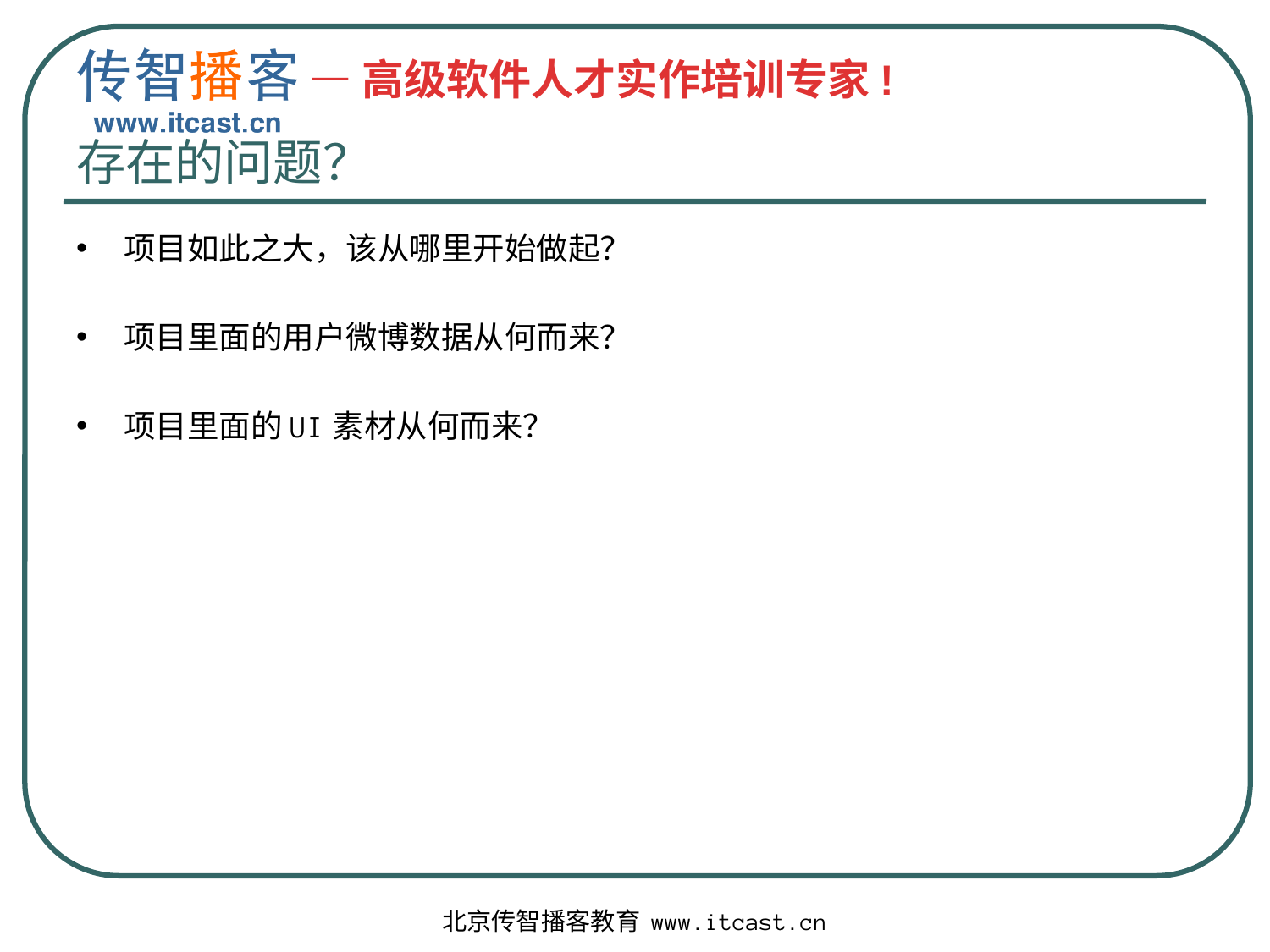

# 存在的问题？
项目如此之大，该从哪里开始做起？

项目里面的用户微博数据从何而来？

项目里面的UI素材从何而来？